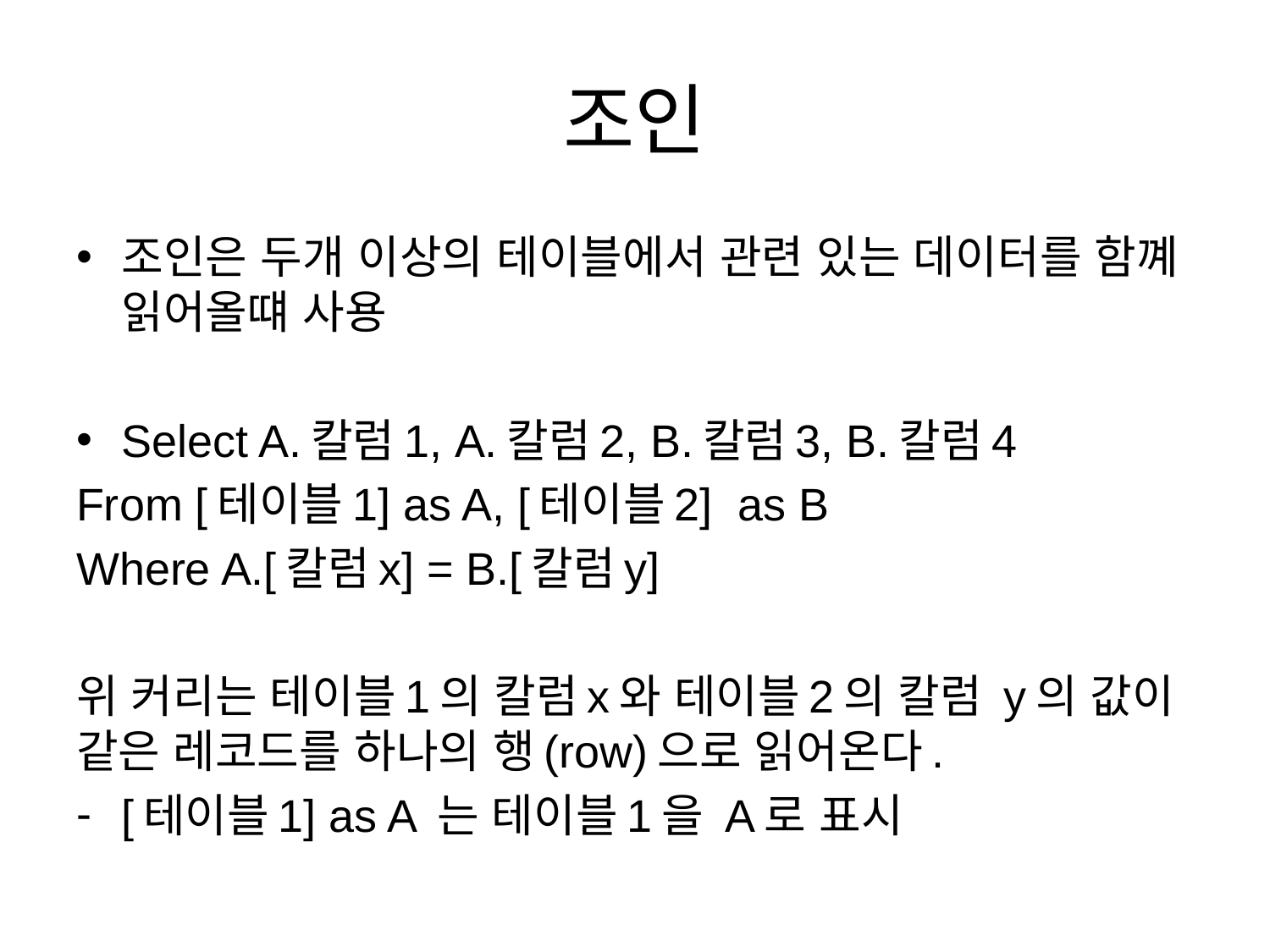

# 조인
조인은 두개 이상의 테이블에서 관련 있는 데이터를 함꼐 읽어올떄 사용

Select A.칼럼1, A.칼럼2, B.칼럼3, B.칼럼4
From [테이블1] as A, [테이블2]  as B
Where A.[칼럼x] = B.[칼럼y]

위 커리는 테이블1의 칼럼x와 테이블2의 칼럼 y의 값이 같은 레코드를 하나의 행(row)으로 읽어온다.
[테이블1] as A 는 테이블1을 A로 표시